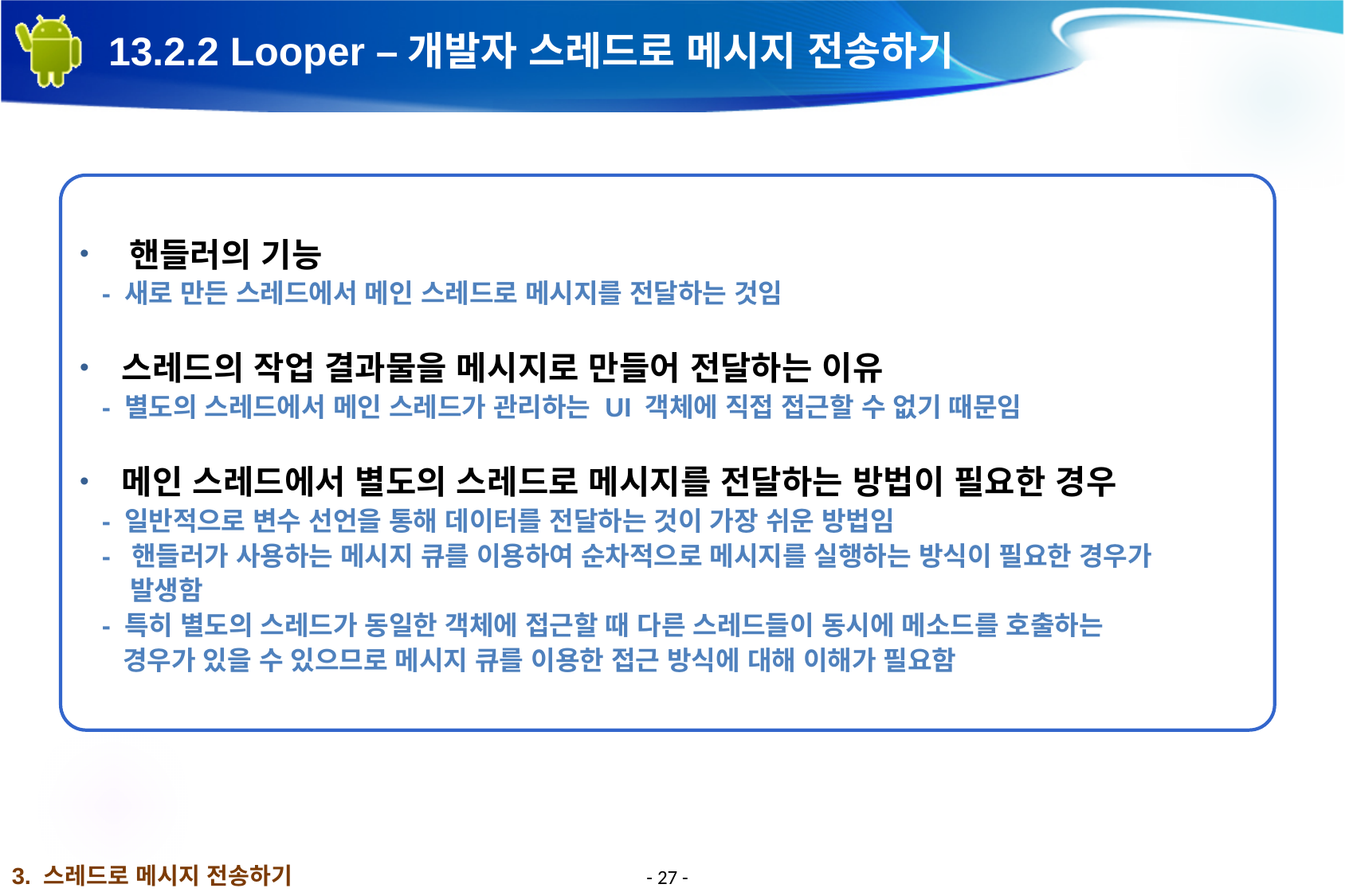

# 13.2.2 Looper –개발자 스레드로 메시지 전송하기
  핸들러의 기능
   - 새로 만든 스레드에서 메인 스레드로 메시지를 전달하는 것임

 스레드의 작업 결과물을 메시지로 만들어 전달하는 이유
   - 별도의 스레드에서 메인 스레드가 관리하는 UI 객체에 직접 접근할 수 없기 때문임

 메인 스레드에서 별도의 스레드로 메시지를 전달하는 방법이 필요한 경우
   - 일반적으로 변수 선언을 통해 데이터를 전달하는 것이 가장 쉬운 방법임
   -  핸들러가 사용하는 메시지 큐를 이용하여 순차적으로 메시지를 실행하는 방식이 필요한 경우가
      발생함
   - 특히 별도의 스레드가 동일한 객체에 접근할 때 다른 스레드들이 동시에 메소드를 호출하는
     경우가 있을 수 있으므로 메시지 큐를 이용한 접근 방식에 대해 이해가 필요함
3. 스레드로 메시지 전송하기